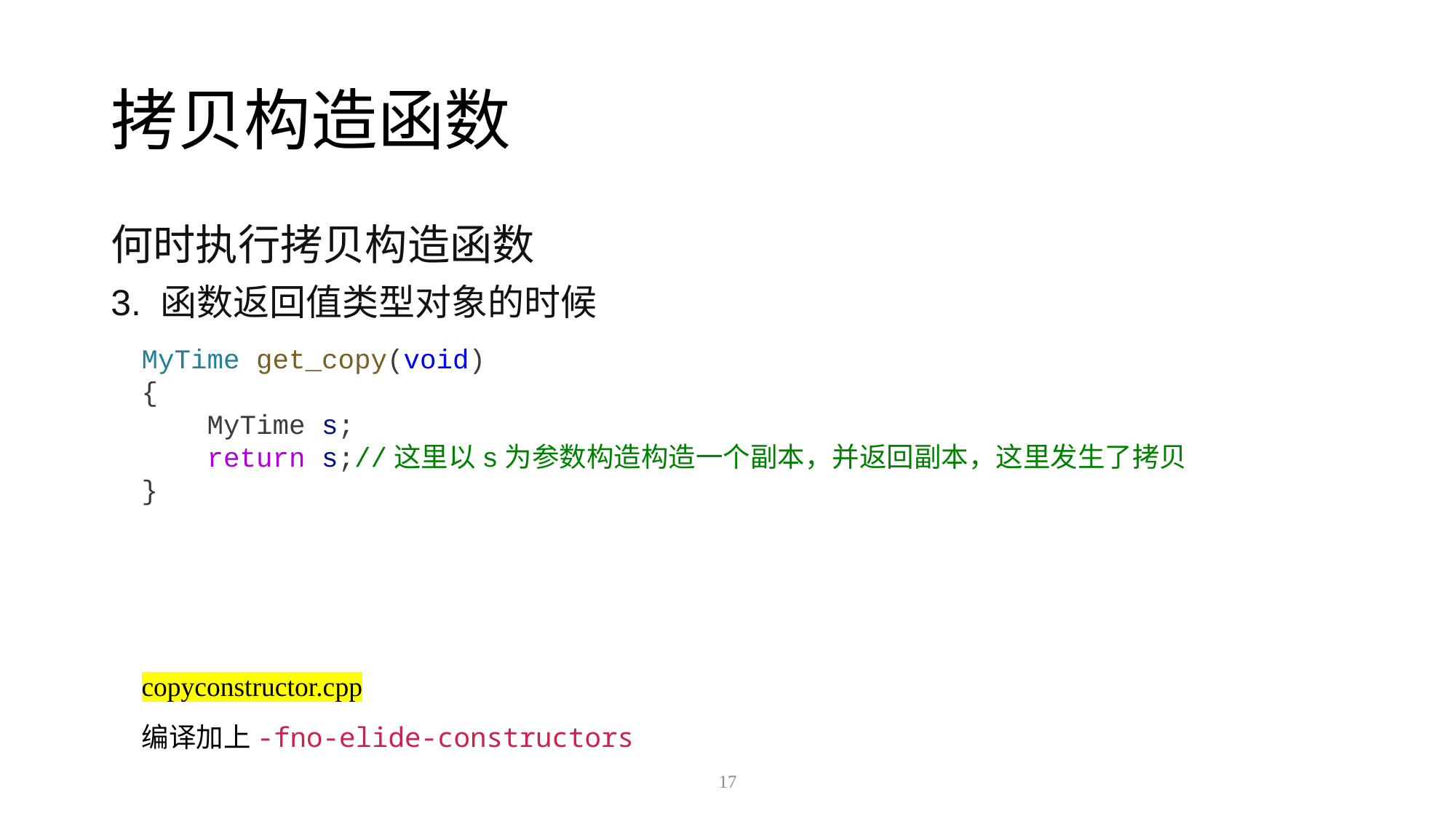

# 拷贝构造函数
何时执行拷贝构造函数
3. 函数返回值类型对象的时候

MyTime get_copy(void)
{
    MyTime s;
    return s;//这里以s为参数构造构造一个副本，并返回副本，这里发生了拷贝
}
copyconstructor.cpp
编译加上-fno-elide-constructors
17